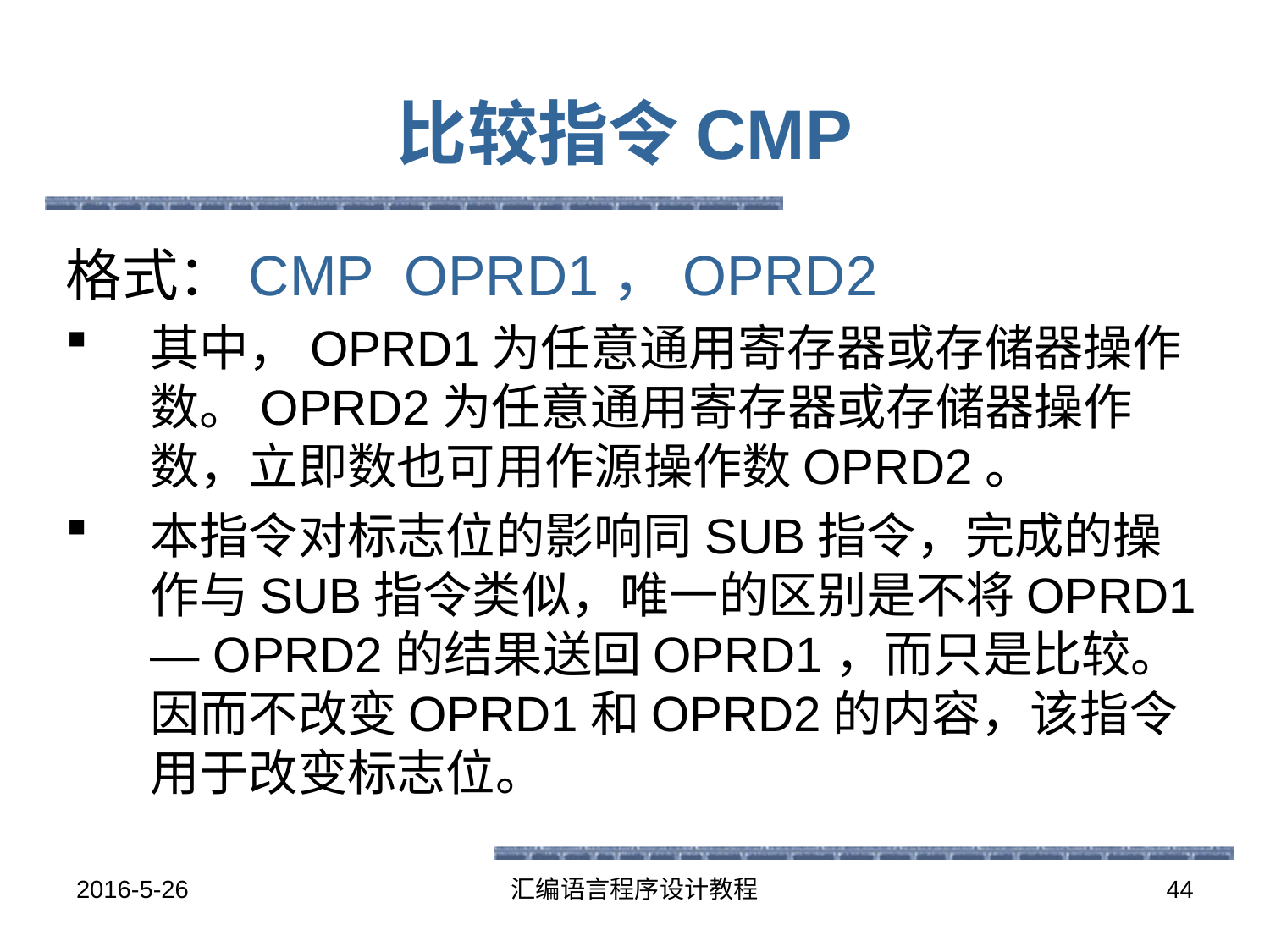

# 比较指令CMP
格式：CMP  OPRD1，OPRD2
其中，OPRD1为任意通用寄存器或存储器操作数。OPRD2为任意通用寄存器或存储器操作数，立即数也可用作源操作数OPRD2。
本指令对标志位的影响同SUB指令，完成的操作与SUB指令类似，唯一的区别是不将OPRD1 ― OPRD2的结果送回OPRD1，而只是比较。因而不改变OPRD1和OPRD2的内容，该指令用于改变标志位。
2016-5-26
汇编语言程序设计教程
44